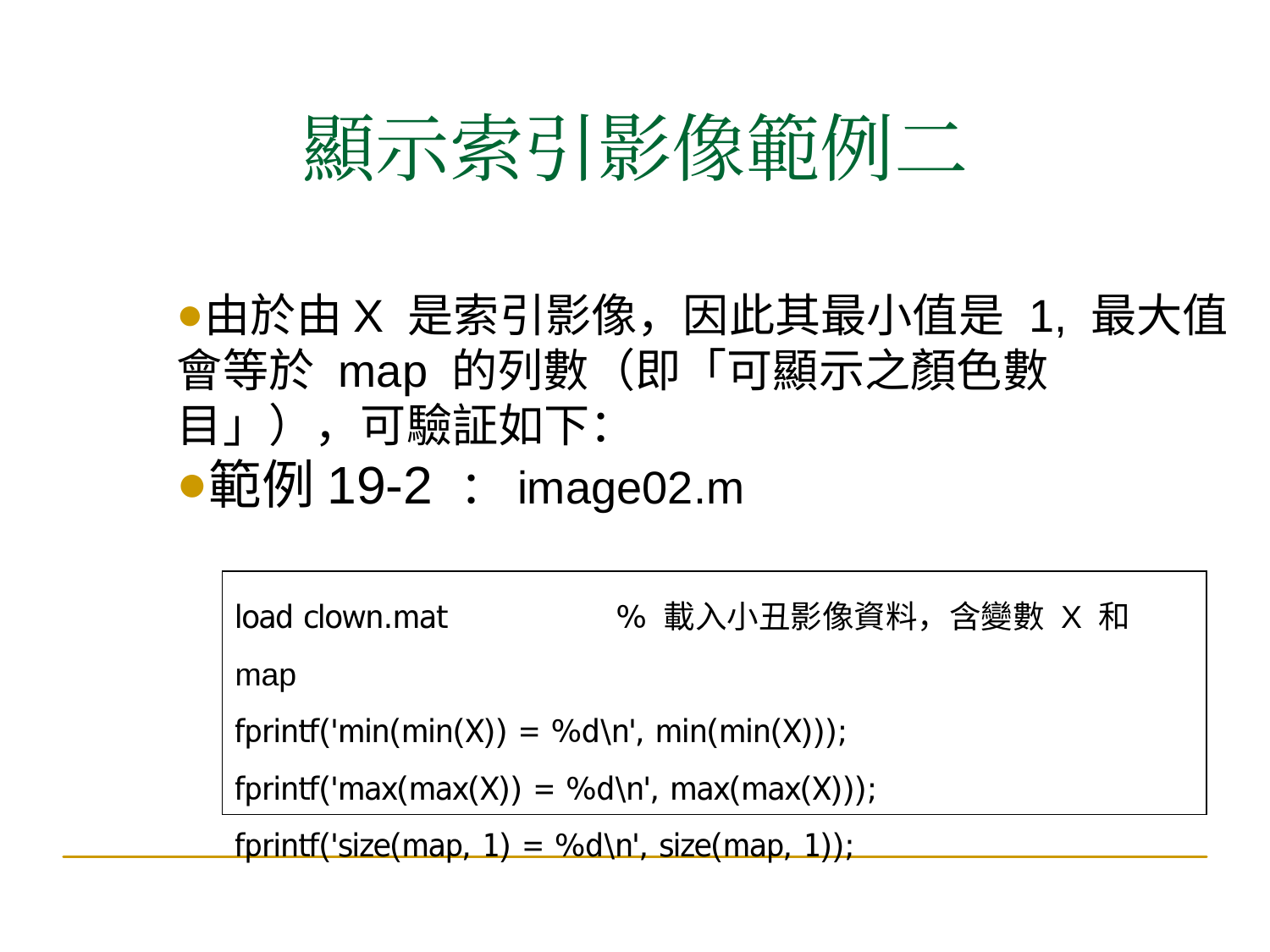

顯示索引影像範例二
由於由X 是索引影像，因此其最小值是 1, 最大值會等於 map 的列數（即「可顯示之顏色數目」），可驗証如下：
範例19-2 ：image02.m
load clown.mat		% 載入小丑影像資料，含變數 X 和 map
fprintf('min(min(X)) = %d\n', min(min(X)));
fprintf('max(max(X)) = %d\n', max(max(X)));
fprintf('size(map, 1) = %d\n', size(map, 1));